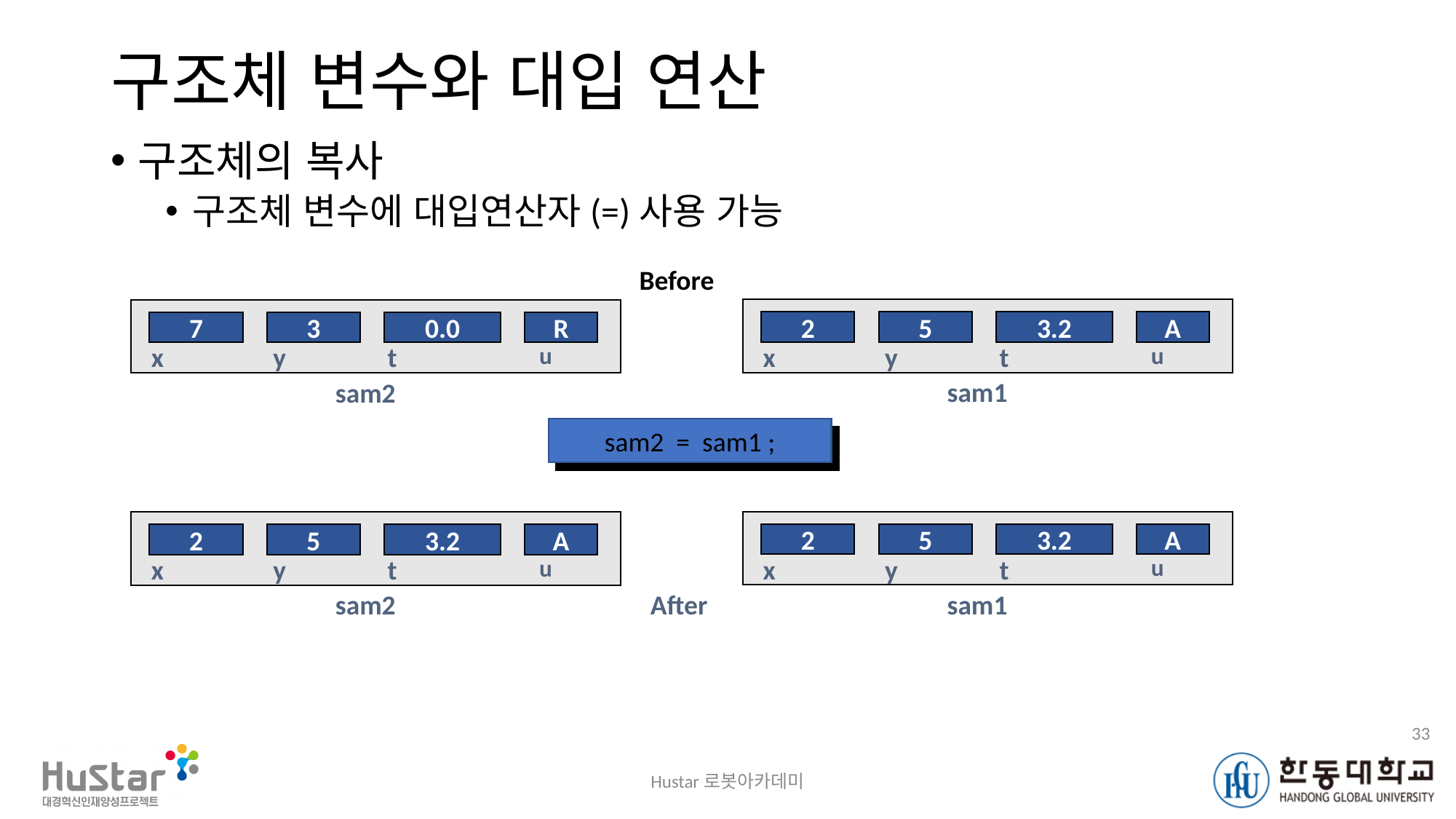

# 구조체 변수와 대입 연산
구조체의 복사
구조체 변수에 대입연산자(=)사용 가능
Before

2
5
3.2
A
7
3
0.0
R
x
y
t
u
x
y
t
u
sam1
sam2
sam2  =  sam1 ;

2
5
3.2
A
2
5
3.2
A
x
y
t
u
x
y
t
u
After
sam1
sam2
33
Hustar로봇아카데미